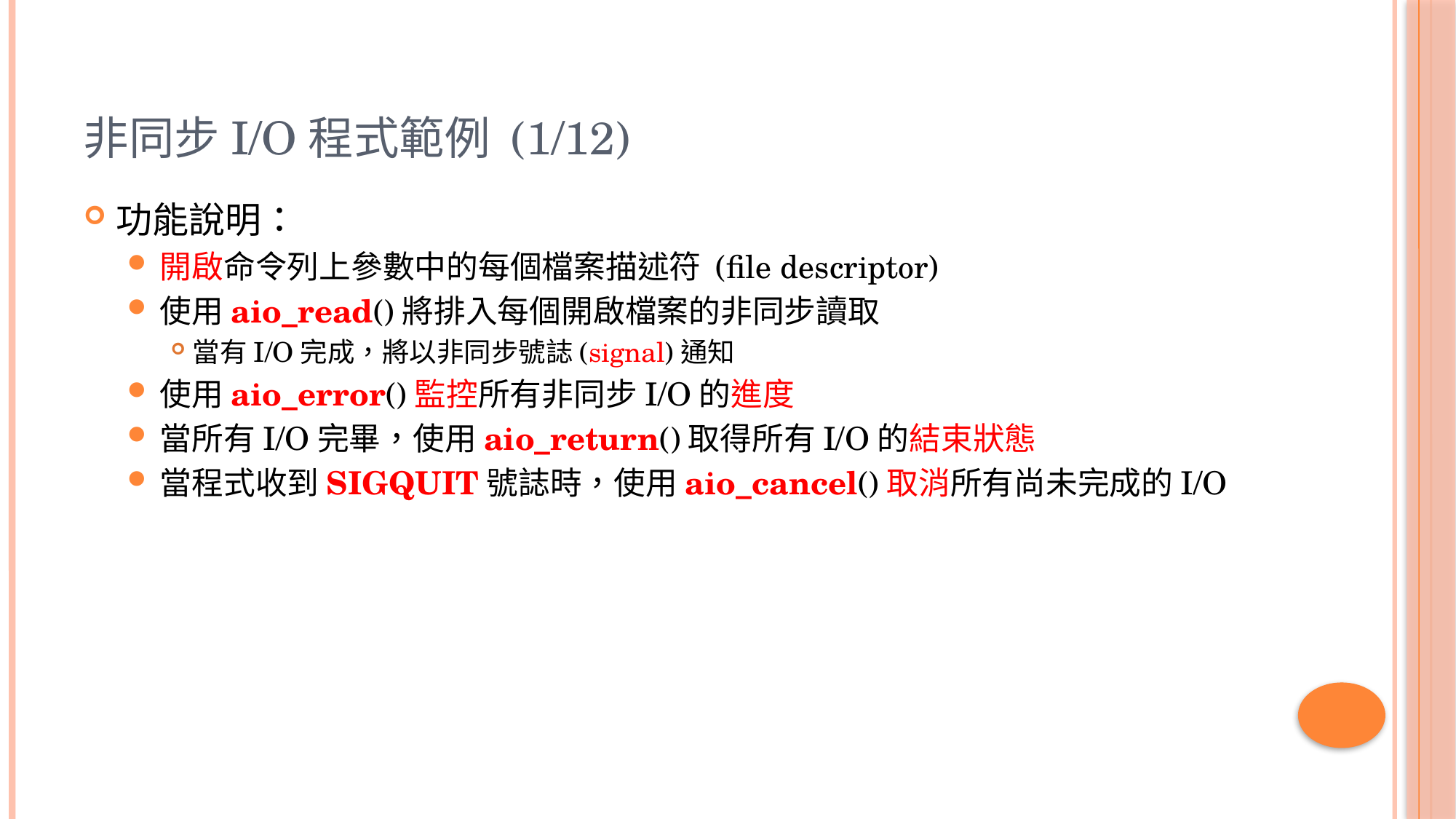

# 非同步I/O程式範例 (1/12)
功能說明：
開啟命令列上參數中的每個檔案描述符 (file descriptor)
使用aio_read()將排入每個開啟檔案的非同步讀取
當有I/O完成，將以非同步號誌(signal)通知
使用aio_error()監控所有非同步I/O的進度
當所有I/O完畢，使用aio_return()取得所有I/O的結束狀態
當程式收到SIGQUIT號誌時，使用aio_cancel()取消所有尚未完成的I/O